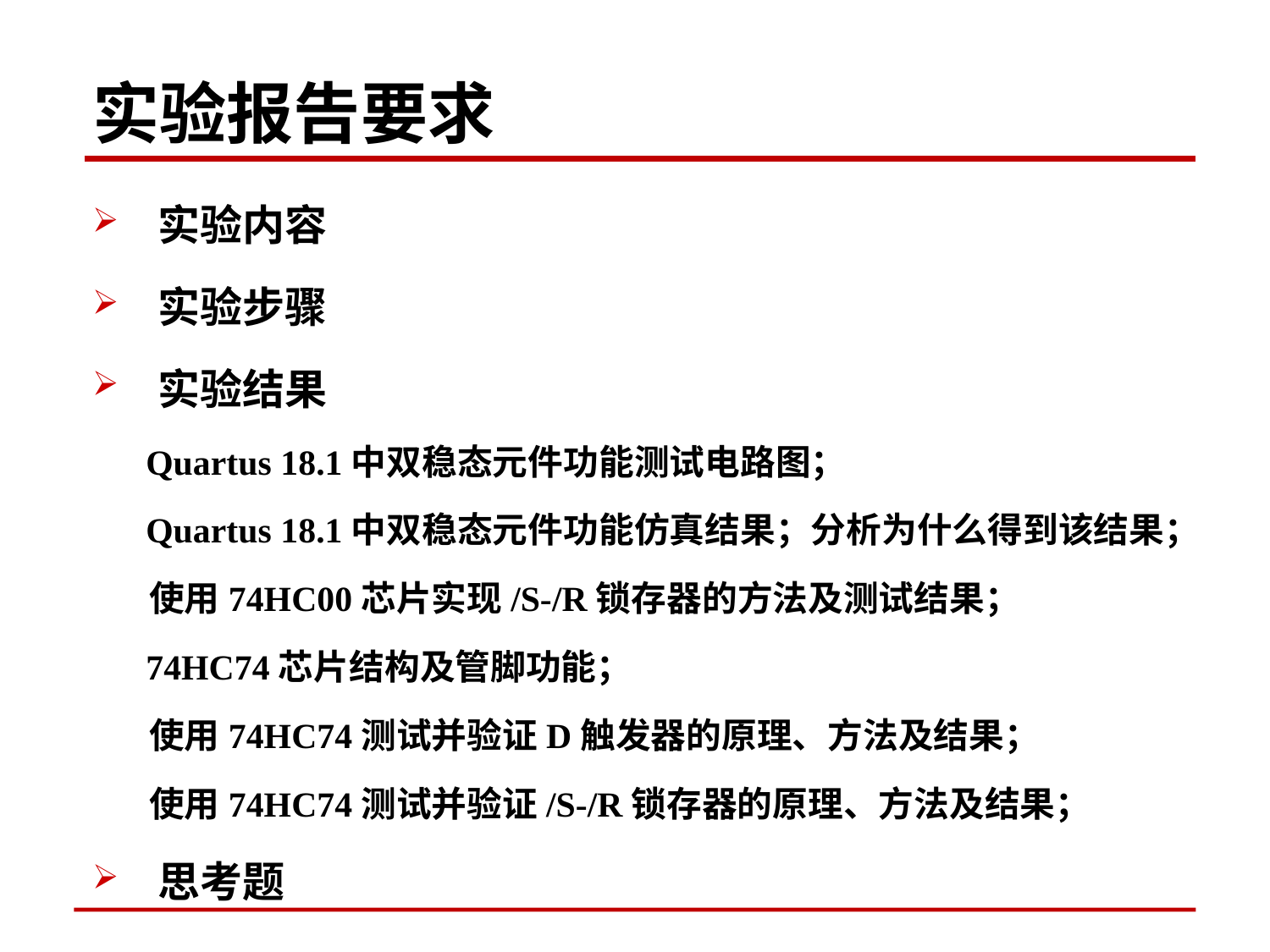

# 实验报告要求
实验内容
实验步骤
实验结果
      Quartus 18.1中双稳态元件功能测试电路图；
      Quartus 18.1中双稳态元件功能仿真结果；分析为什么得到该结果；
      使用74HC00芯片实现/S-/R锁存器的方法及测试结果；
      74HC74芯片结构及管脚功能；
      使用74HC74测试并验证D触发器的原理、方法及结果；
      使用74HC74测试并验证/S-/R锁存器的原理、方法及结果；
思考题